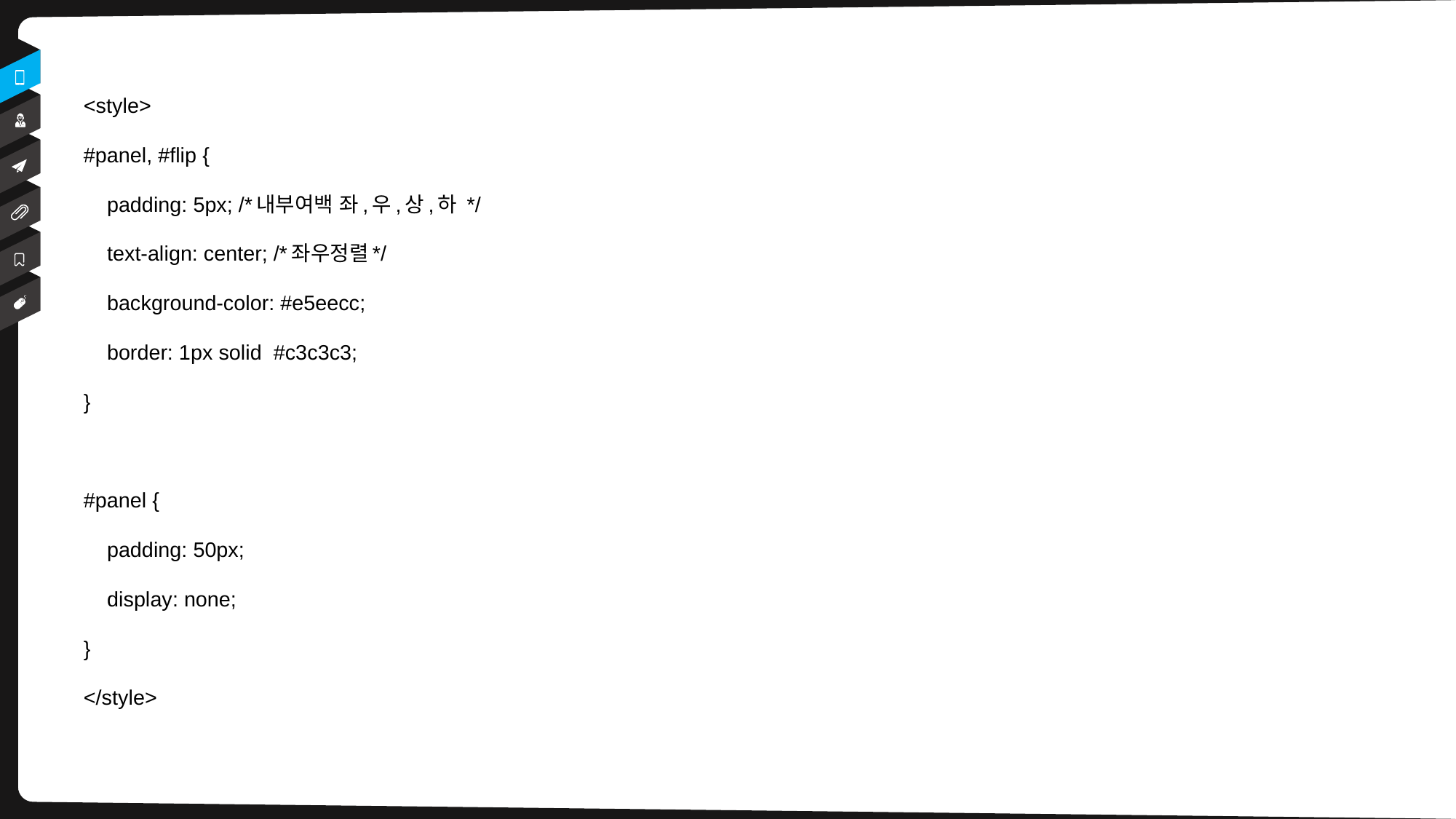

<style>
#panel, #flip {
    padding: 5px; /*내부여백 좌,우,상,하 */
    text-align: center; /*좌우정렬*/
    background-color: #e5eecc;
    border: 1px solid  #c3c3c3;
}

#panel {
    padding: 50px;
    display: none;
}
</style>